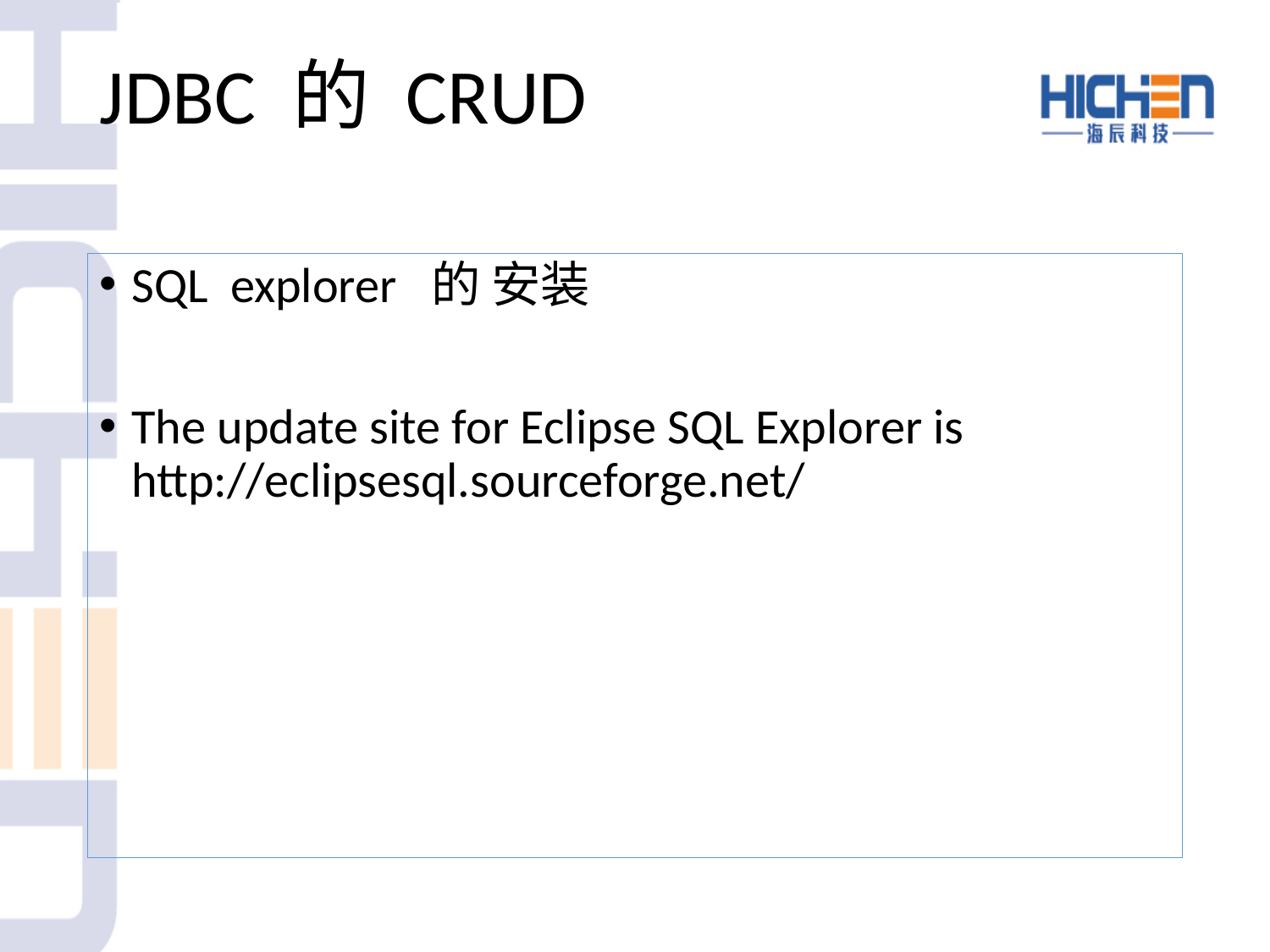

# JDBC 的 CRUD
SQL  explorer  的 安装

The update site for Eclipse SQL Explorer is http://eclipsesql.sourceforge.net/